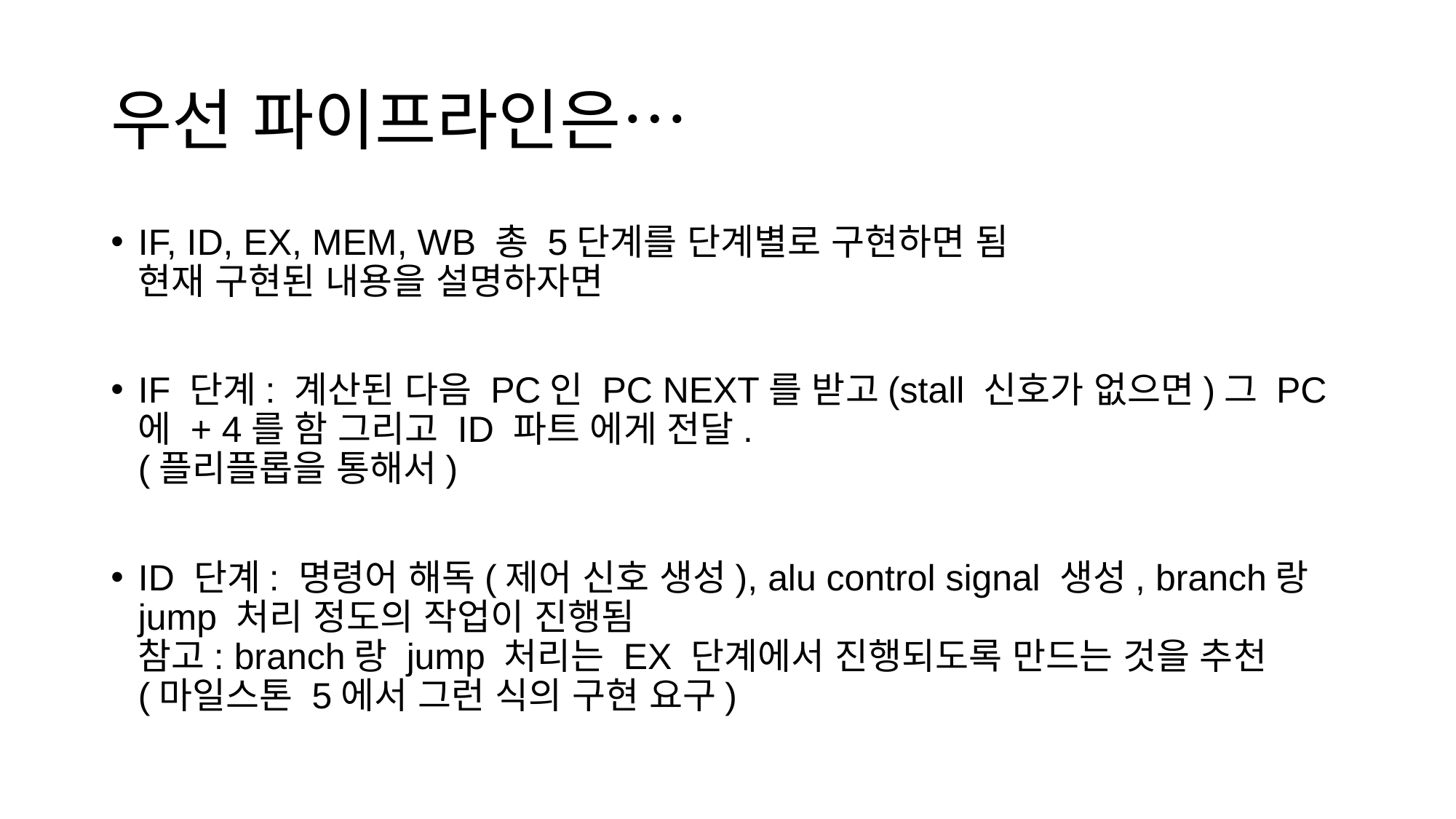

# 우선 파이프라인은…
IF, ID, EX, MEM, WB 총 5단계를 단계별로 구현하면 됨
현재 구현된 내용을 설명하자면

IF 단계: 계산된 다음 PC인 PC NEXT를 받고(stall 신호가 없으면)그 PC에 + 4를 함 그리고 ID 파트 에게 전달.
(플리플롭을 통해서)

ID 단계: 명령어 해독(제어 신호 생성), alu control signal 생성, branch랑 jump 처리 정도의 작업이 진행됨
참고: branch랑 jump 처리는 EX 단계에서 진행되도록 만드는 것을 추천
(마일스톤 5에서 그런 식의 구현 요구)